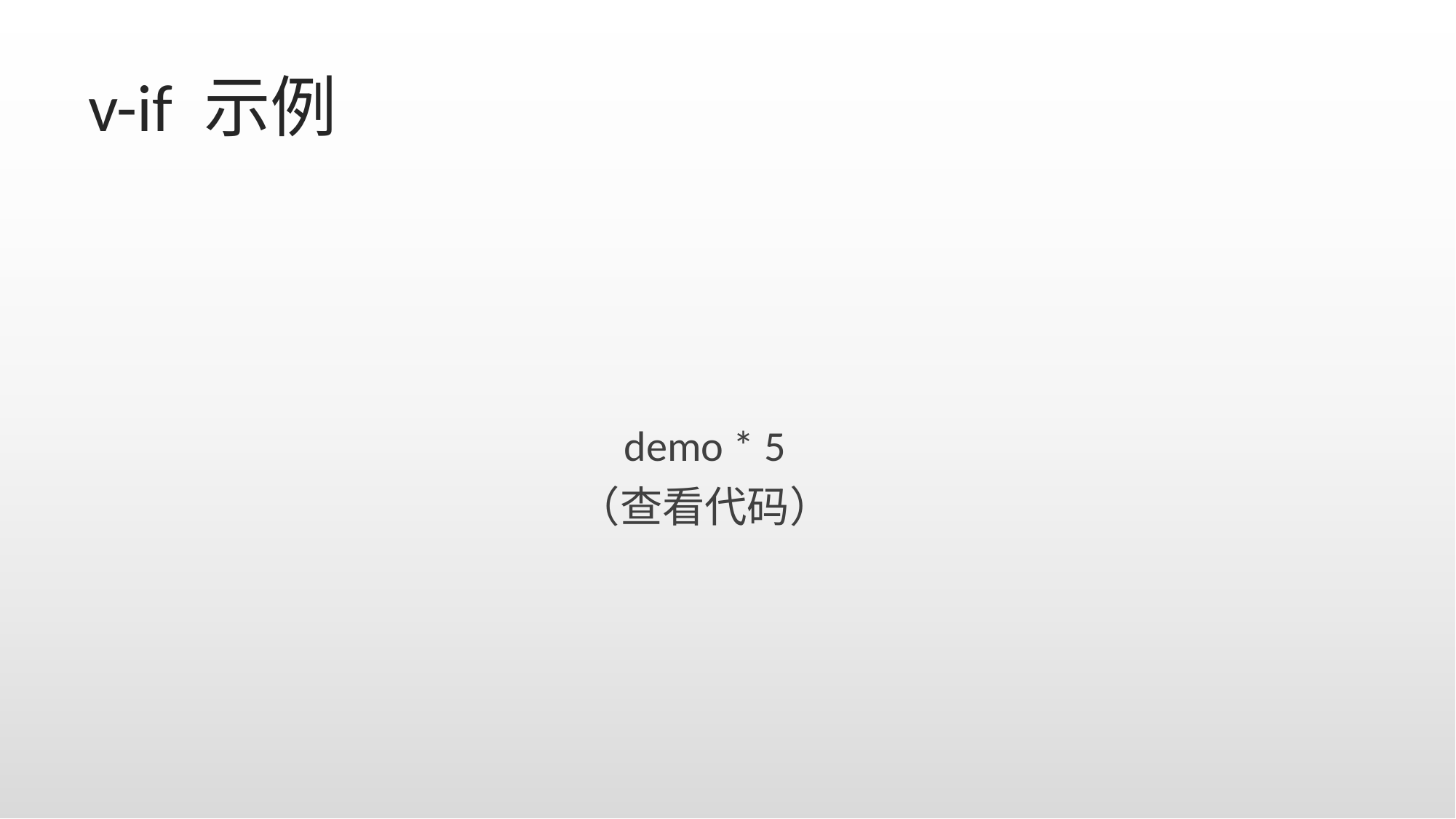

# v-if 示例
demo * 5
（查看代码）